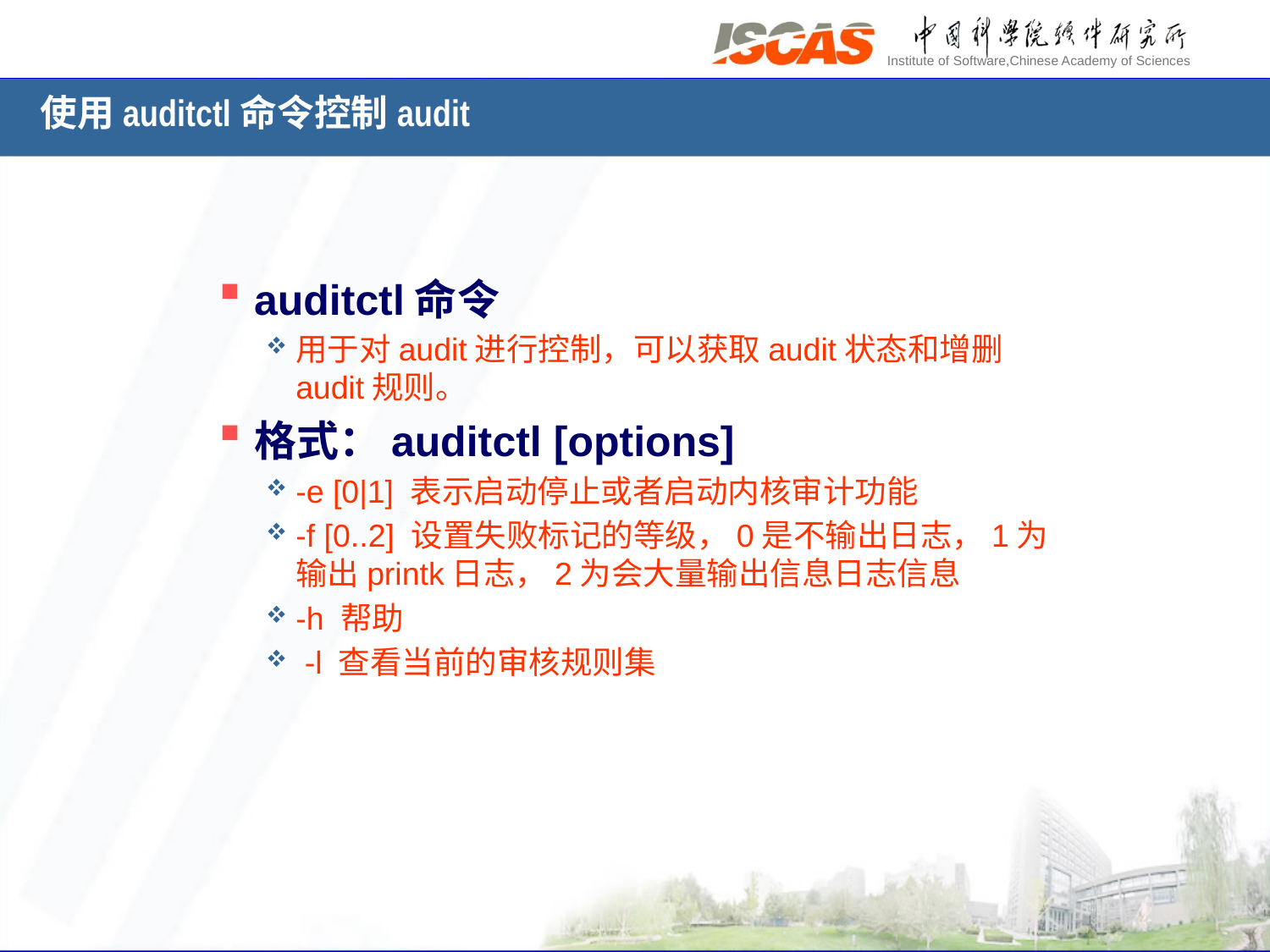

使用auditctl命令控制audit
auditctl命令
用于对audit进行控制，可以获取audit状态和增删audit规则。
格式：auditctl [options]
-e [0|1] 表示启动停止或者启动内核审计功能
-f [0..2] 设置失败标记的等级，0是不输出日志，1为输出printk日志，2为会大量输出信息日志信息
-h 帮助
 -l 查看当前的审核规则集